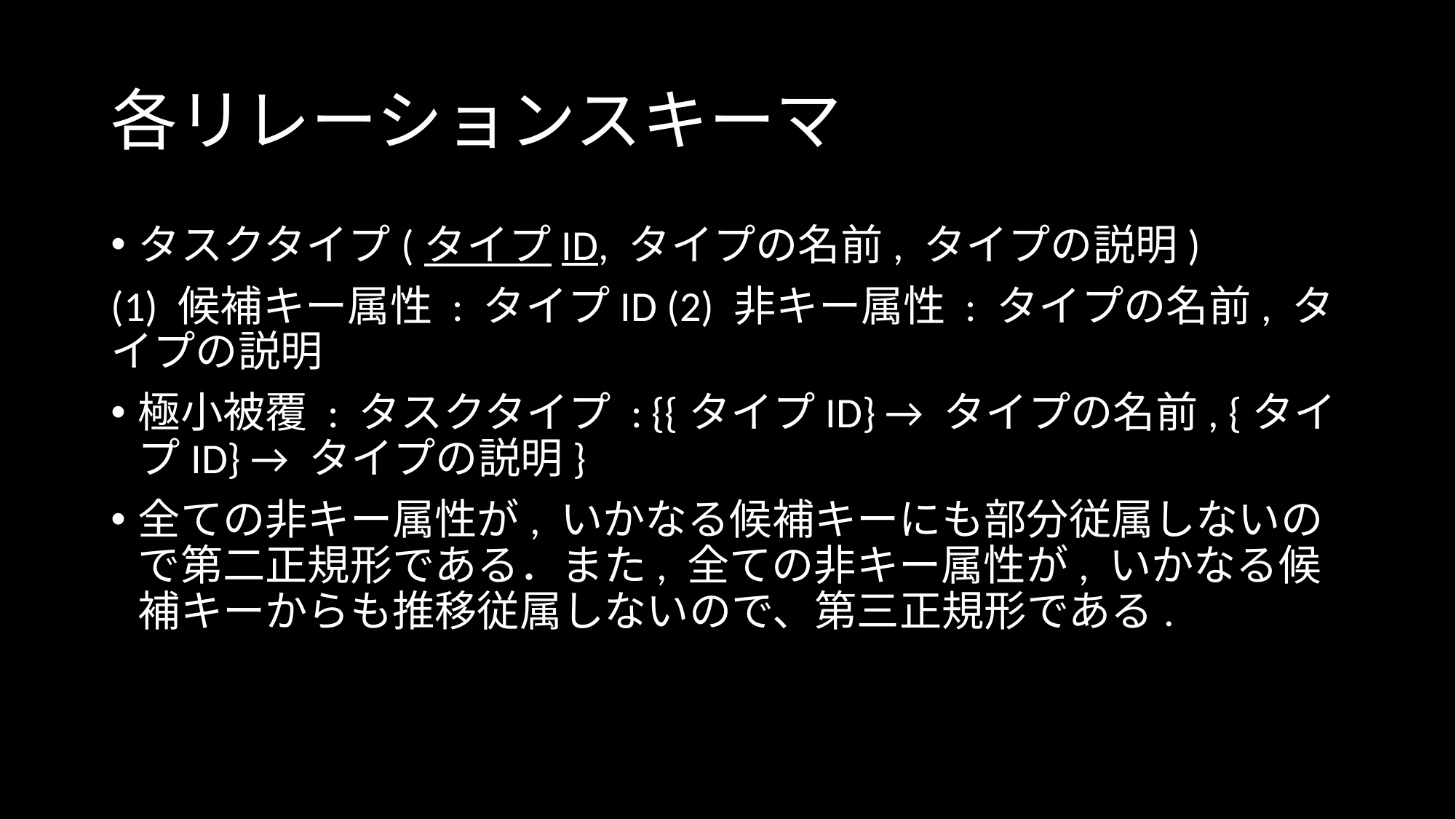

# 各リレーションスキーマ
タスクタイプ(タイプID, タイプの名前, タイプの説明)
(1) 候補キー属性 : タイプID (2) 非キー属性 : タイプの名前, タイプの説明
極小被覆 : タスクタイプ : {{タイプID} → タイプの名前, {タイプID} → タイプの説明}
全ての非キー属性が, いかなる候補キーにも部分従属しないので第二正規形である．また, 全ての非キー属性が, いかなる候補キーからも推移従属しないので、第三正規形である.